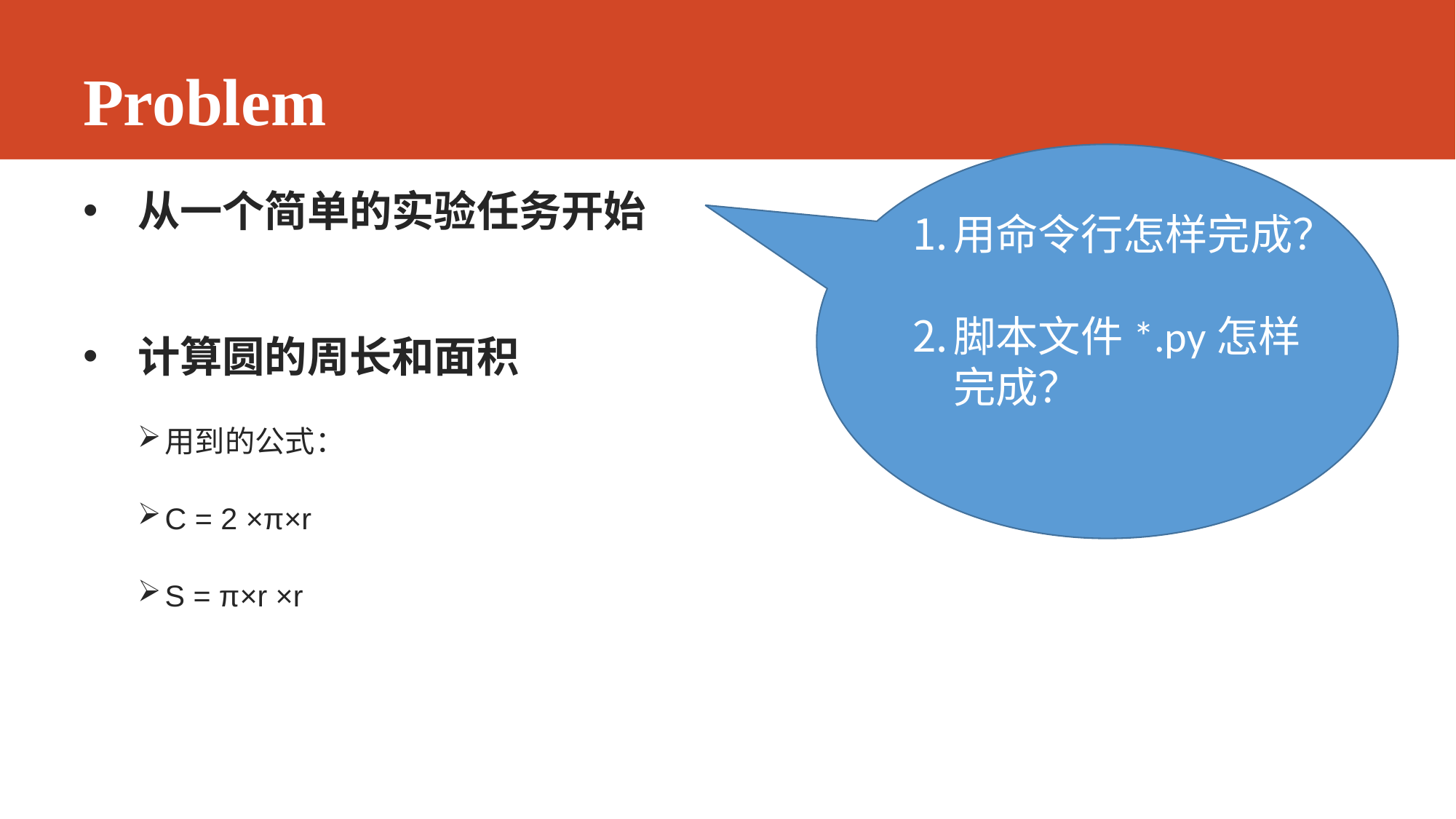

# Problem
用命令行怎样完成？

脚本文件*.py怎样完成？
从一个简单的实验任务开始
计算圆的周长和面积
用到的公式：
C = 2 ×π×r
S = π×r ×r